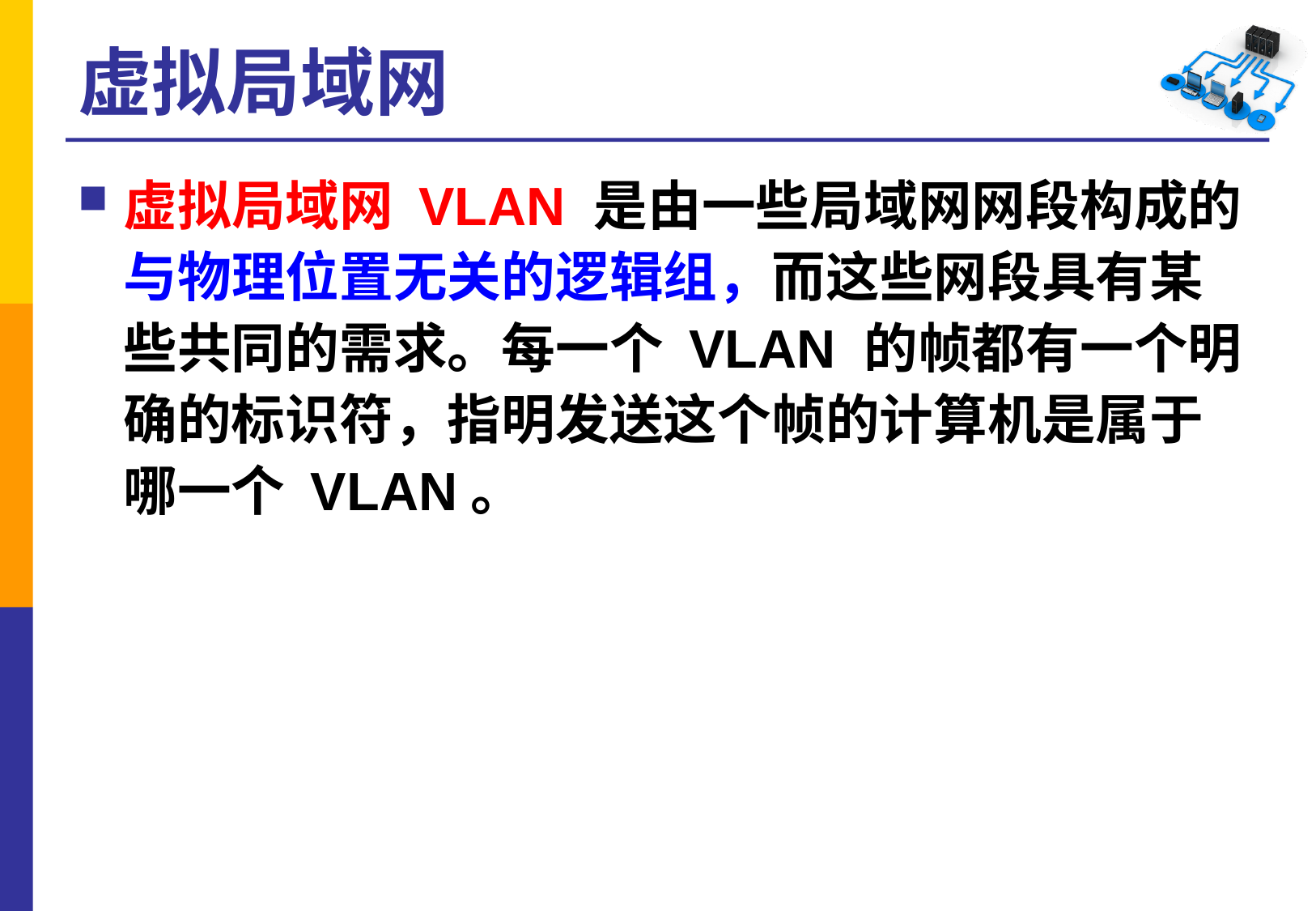

# 虚拟局域网
虚拟局域网 VLAN 是由一些局域网网段构成的与物理位置无关的逻辑组，而这些网段具有某些共同的需求。每一个 VLAN 的帧都有一个明确的标识符，指明发送这个帧的计算机是属于哪一个 VLAN。